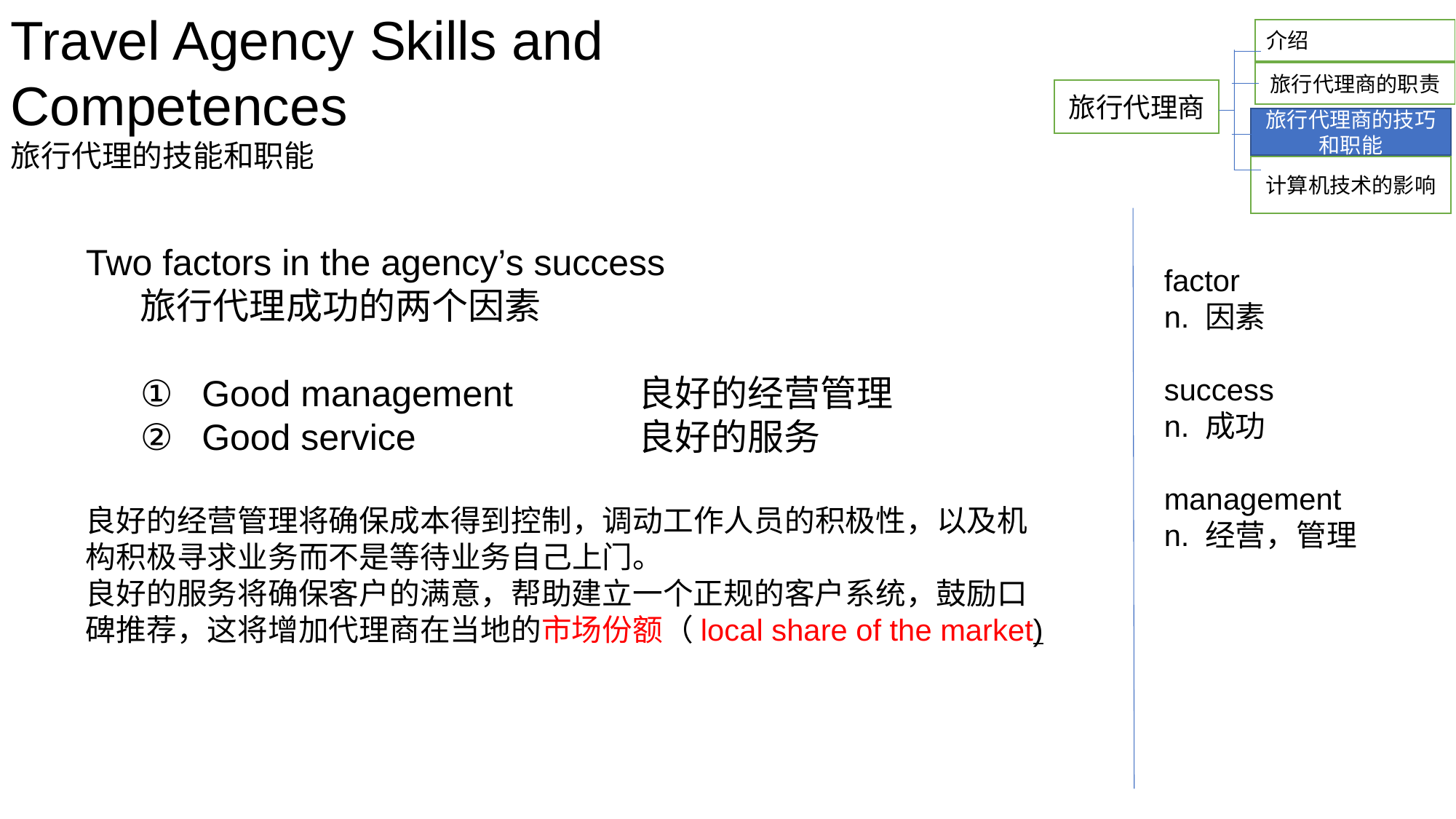

Travel Agency Skills and Competences
旅行代理的技能和职能
介绍
旅行代理商的职责
旅行代理商
旅行代理商的技巧和职能
计算机技术的影响
Two factors in the agency’s success
旅行代理成功的两个因素

Good management		良好的经营管理
Good service			良好的服务

良好的经营管理将确保成本得到控制，调动工作人员的积极性，以及机构积极寻求业务而不是等待业务自己上门。
良好的服务将确保客户的满意，帮助建立一个正规的客户系统，鼓励口碑推荐，这将增加代理商在当地的市场份额（local share of the market)
 factor
 n. 因素

 success
 n. 成功

 management
 n. 经营，管理